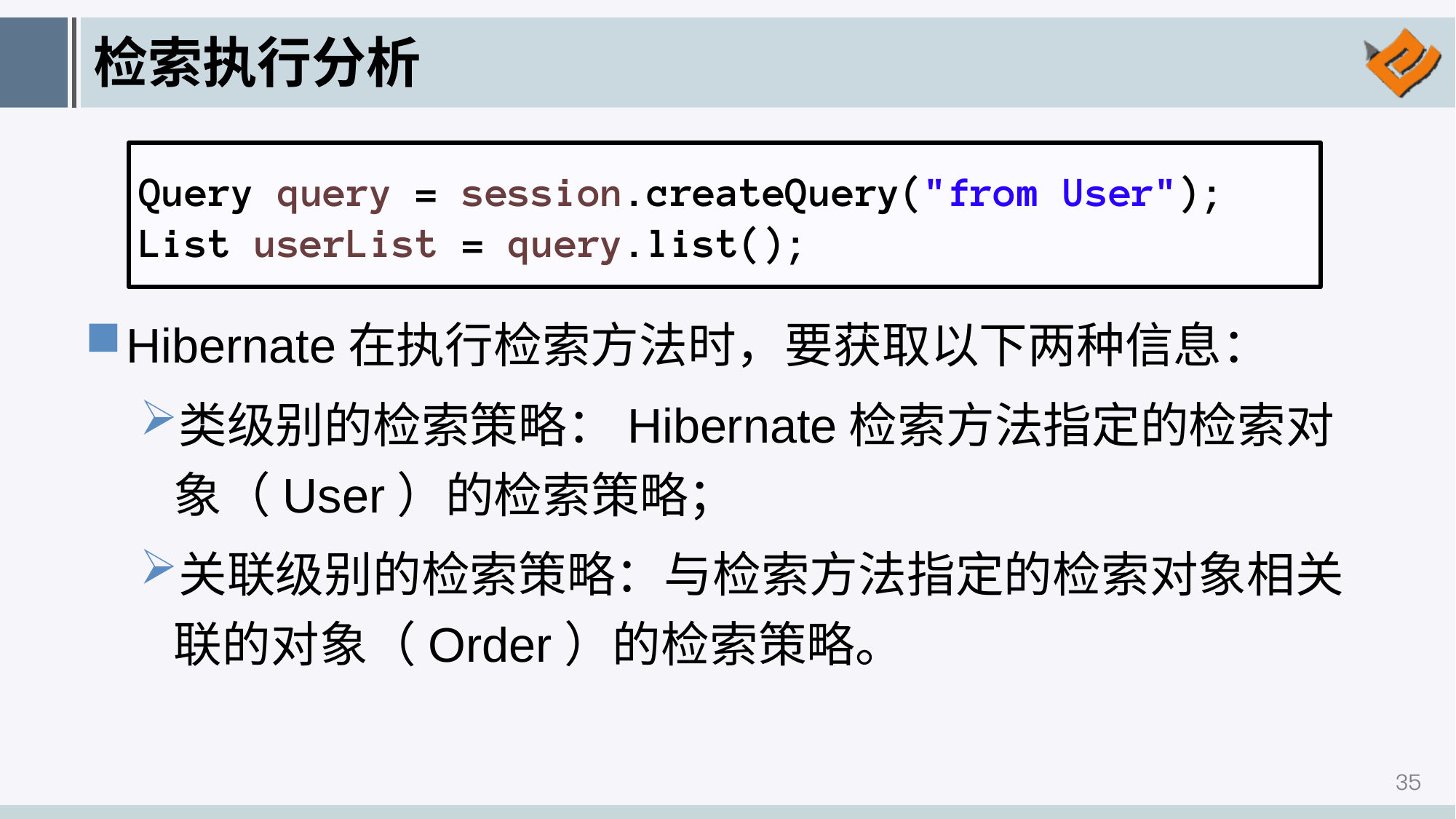

# 检索执行分析
Query query = session.createQuery("from User");
List userList = query.list();
Hibernate在执行检索方法时，要获取以下两种信息：
类级别的检索策略：Hibernate检索方法指定的检索对象（User）的检索策略；
关联级别的检索策略：与检索方法指定的检索对象相关联的对象（Order）的检索策略。